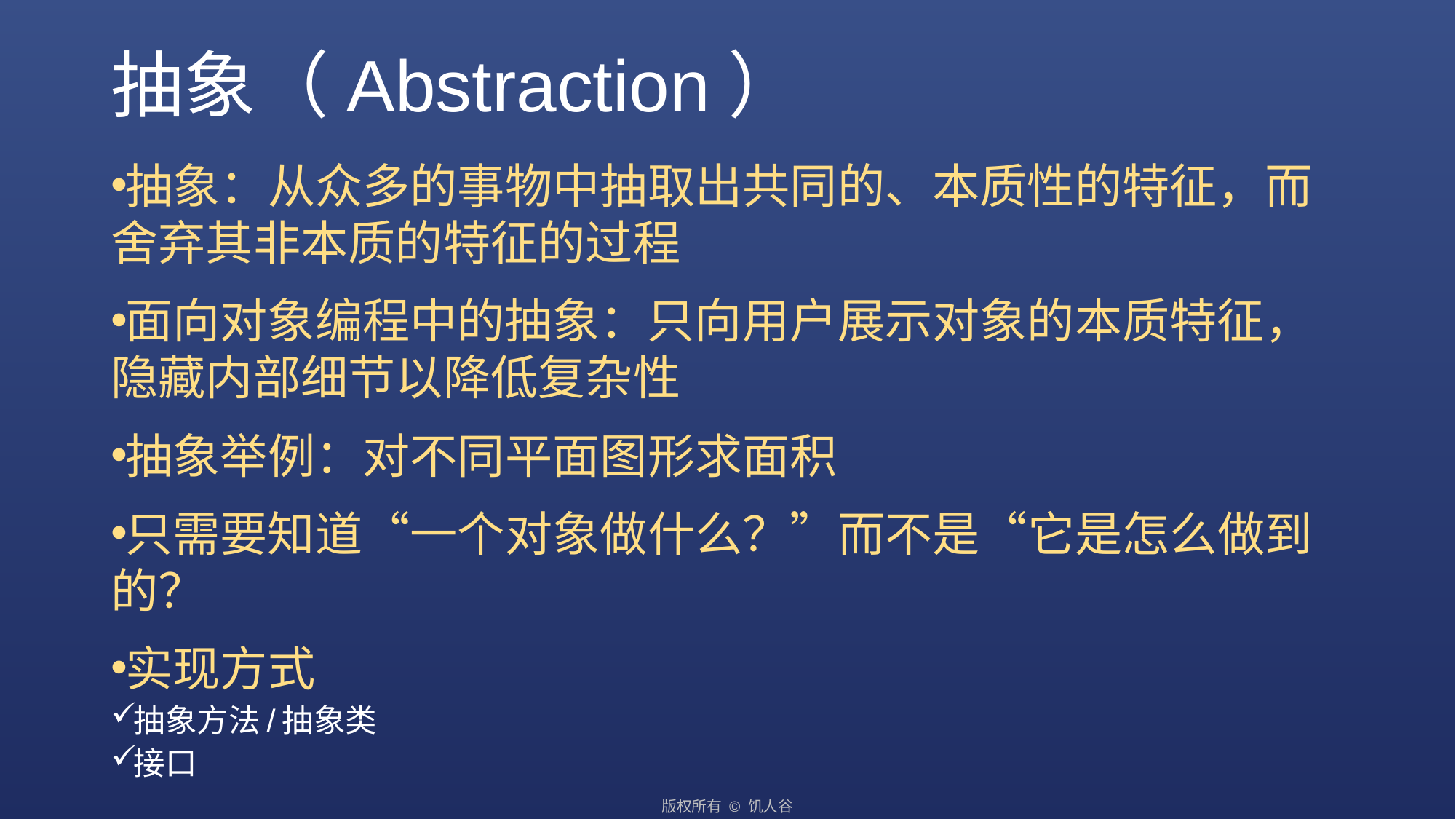

# 抽象（Abstraction）
抽象：从众多的事物中抽取出共同的、本质性的特征，而舍弃其非本质的特征的过程
面向对象编程中的抽象：只向用户展示对象的本质特征，隐藏内部细节以降低复杂性
抽象举例：对不同平面图形求面积
只需要知道“一个对象做什么？”而不是“它是怎么做到的？
实现方式
抽象方法/抽象类
接口